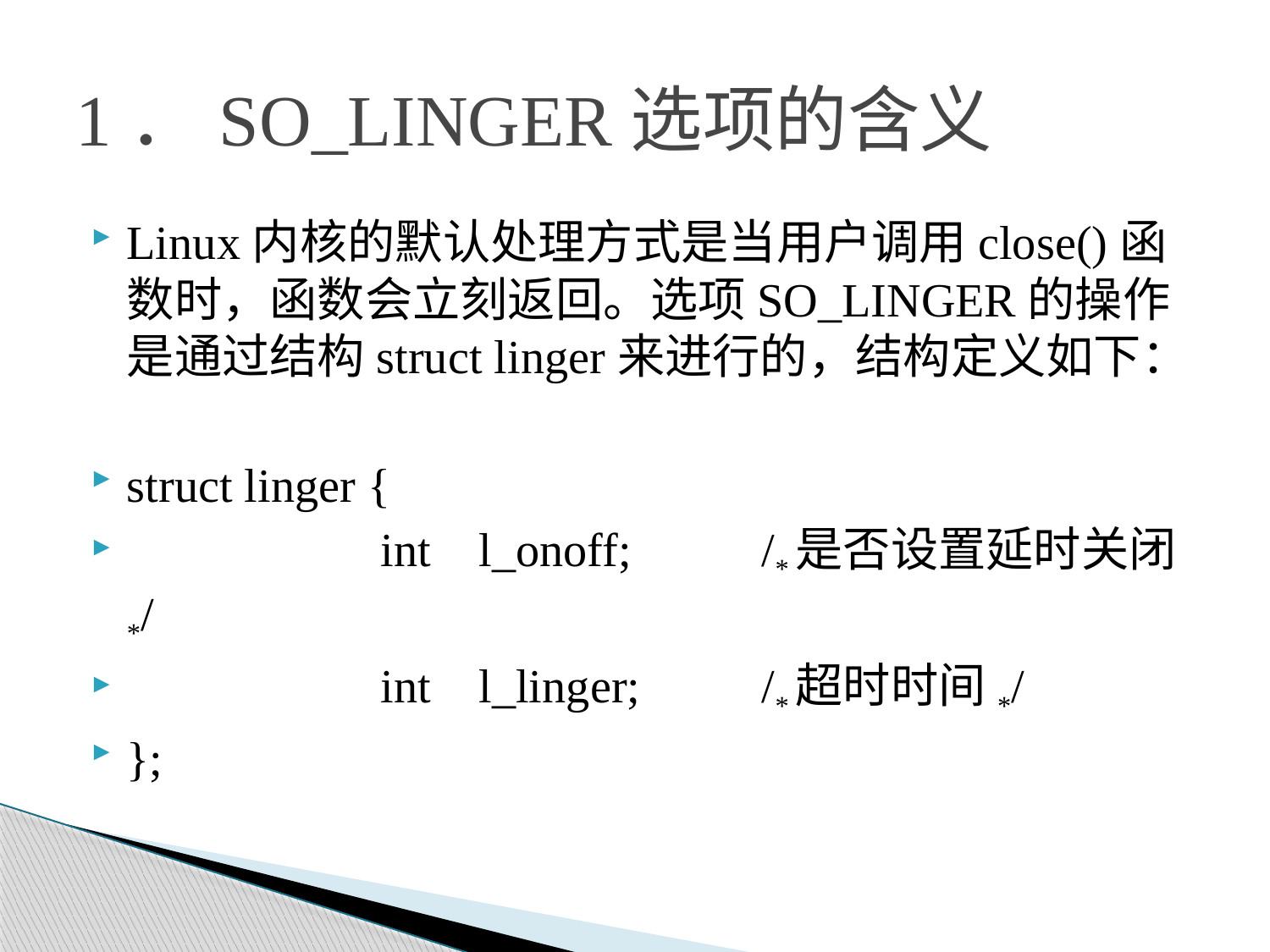

# 1．SO_LINGER选项的含义
Linux内核的默认处理方式是当用户调用close()函数时，函数会立刻返回。选项SO_LINGER的操作是通过结构struct linger来进行的，结构定义如下：

struct linger {
		int    l_onoff;		/*是否设置延时关闭*/
		int    l_linger;	/*超时时间*/
};